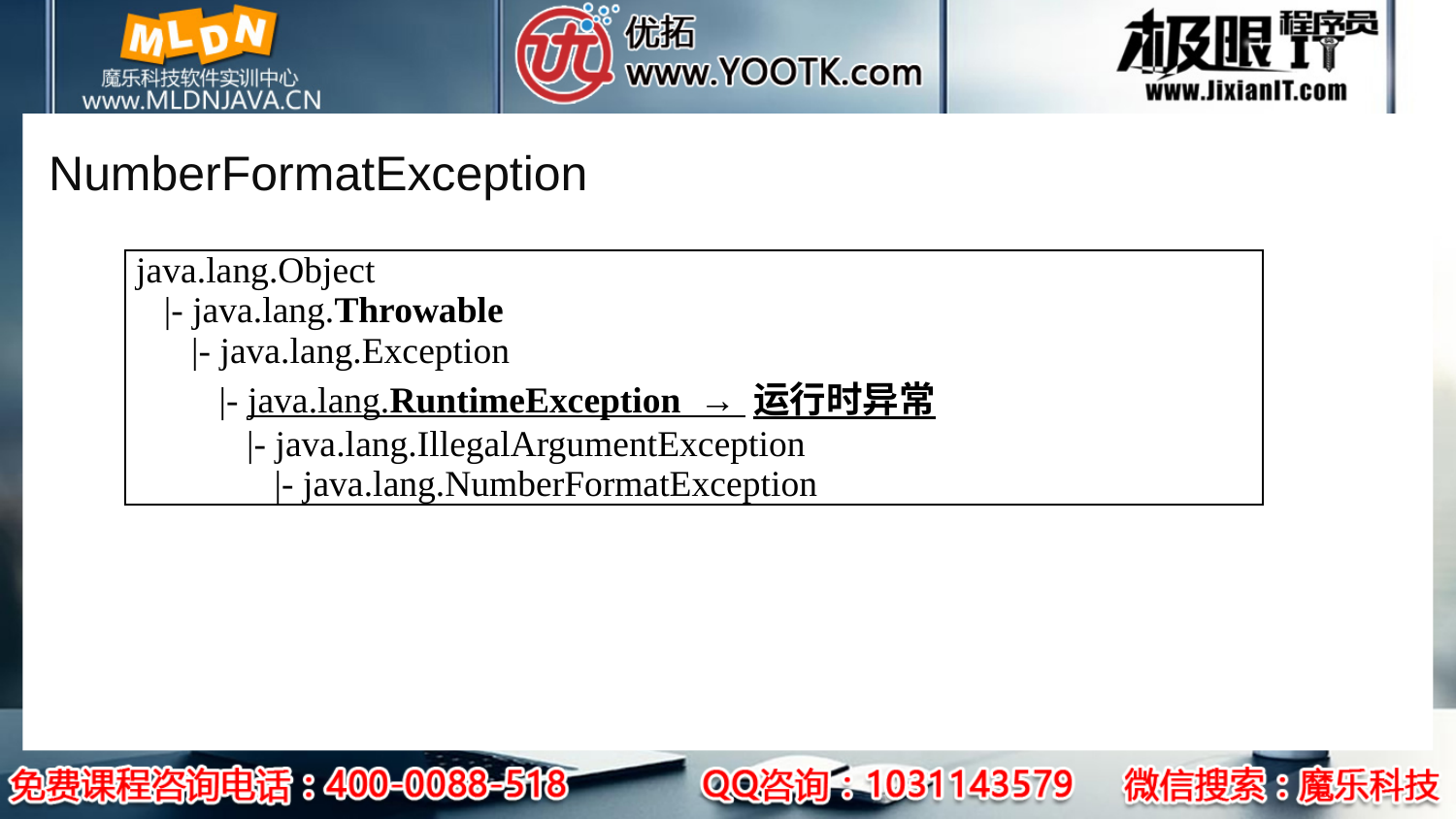

# NumberFormatException
| java.lang.Object |- java.lang.Throwable |- java.lang.Exception |- java.lang.RuntimeException → 运行时异常 |- java.lang.IllegalArgumentException |- java.lang.NumberFormatException |
| --- |